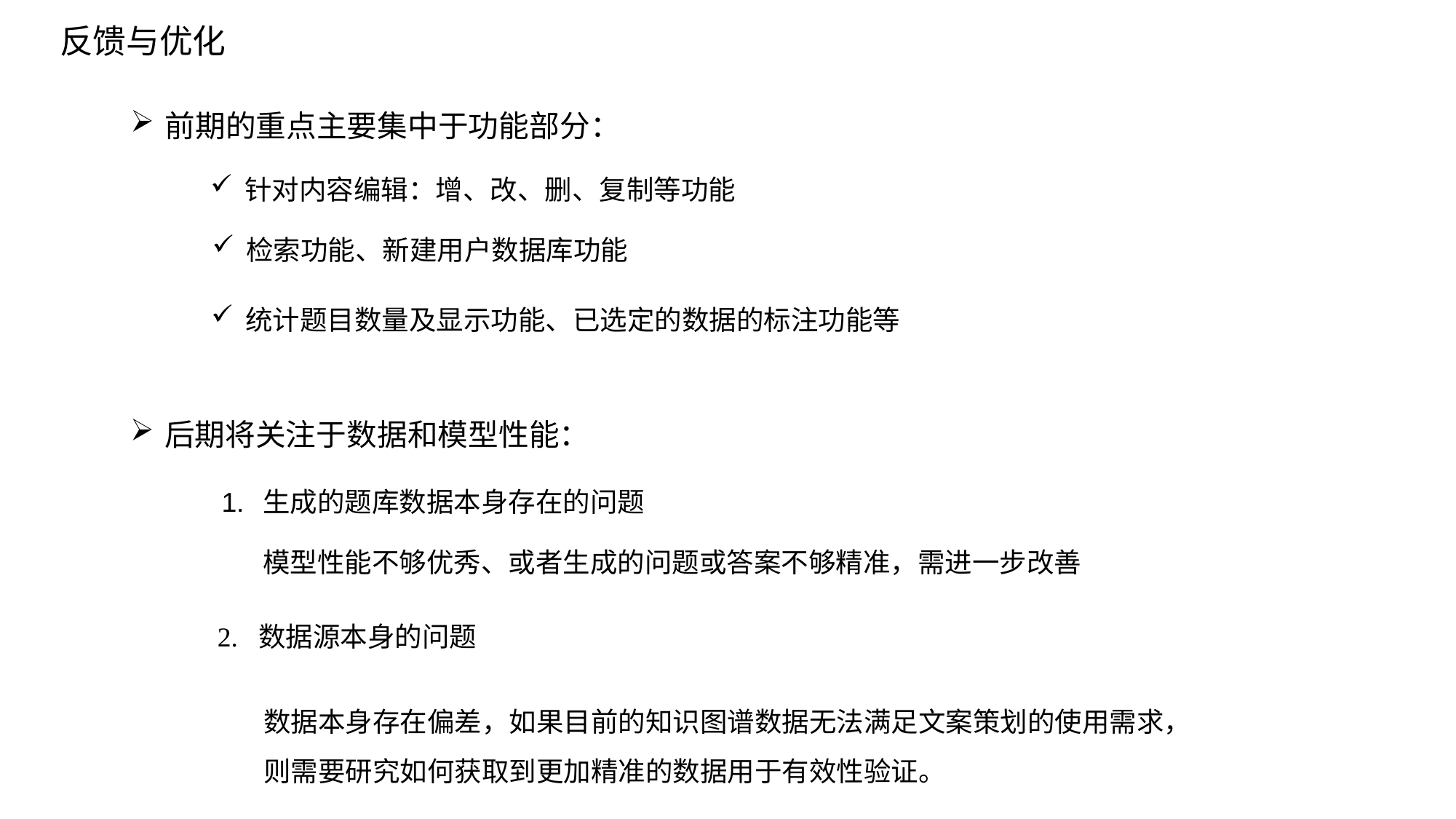

反馈与优化
前期的重点主要集中于功能部分：
针对内容编辑：增、改、删、复制等功能
检索功能、新建用户数据库功能
统计题目数量及显示功能、已选定的数据的标注功能等
后期将关注于数据和模型性能：
生成的题库数据本身存在的问题
模型性能不够优秀、或者生成的问题或答案不够精准，需进一步改善
2.  数据源本身的问题
数据本身存在偏差，如果目前的知识图谱数据无法满足文案策划的使用需求，
则需要研究如何获取到更加精准的数据用于有效性验证。